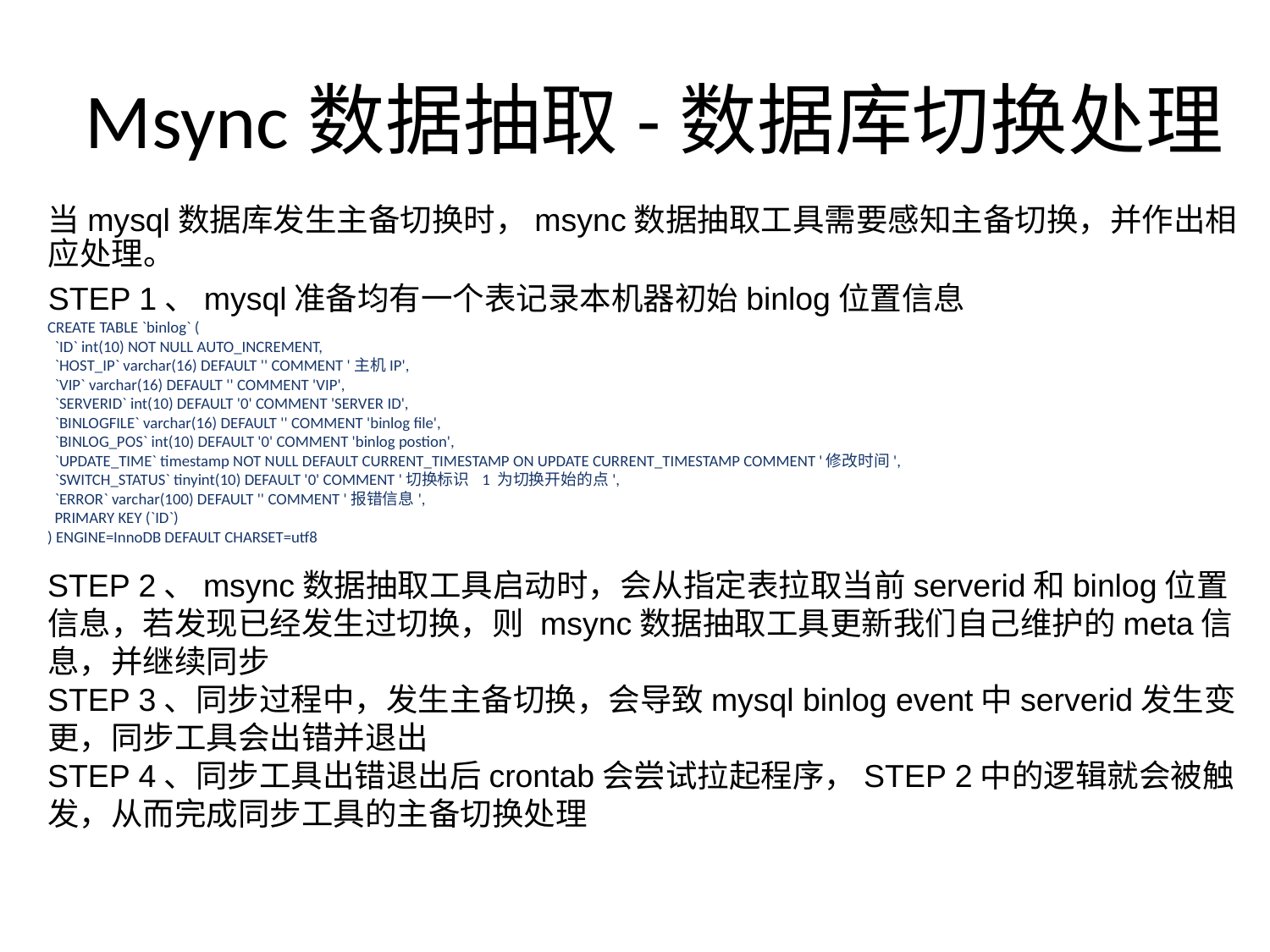

# Msync数据抽取-数据库切换处理
当mysql数据库发生主备切换时，msync数据抽取工具需要感知主备切换，并作出相应处理。
STEP 1、mysql准备均有一个表记录本机器初始binlog位置信息
CREATE TABLE `binlog` (
  `ID` int(10) NOT NULL AUTO_INCREMENT,
  `HOST_IP` varchar(16) DEFAULT '' COMMENT '主机IP',
  `VIP` varchar(16) DEFAULT '' COMMENT 'VIP',
  `SERVERID` int(10) DEFAULT '0' COMMENT 'SERVER ID',
  `BINLOGFILE` varchar(16) DEFAULT '' COMMENT 'binlog file',
  `BINLOG_POS` int(10) DEFAULT '0' COMMENT 'binlog postion',
  `UPDATE_TIME` timestamp NOT NULL DEFAULT CURRENT_TIMESTAMP ON UPDATE CURRENT_TIMESTAMP COMMENT '修改时间',
  `SWITCH_STATUS` tinyint(10) DEFAULT '0' COMMENT '切换标识  1 为切换开始的点',
  `ERROR` varchar(100) DEFAULT '' COMMENT '报错信息',
  PRIMARY KEY (`ID`)
) ENGINE=InnoDB DEFAULT CHARSET=utf8

STEP 2、msync数据抽取工具启动时，会从指定表拉取当前serverid和binlog位置信息，若发现已经发生过切换，则 msync数据抽取工具更新我们自己维护的meta信息，并继续同步
STEP 3、同步过程中，发生主备切换，会导致mysql binlog event中serverid发生变更，同步工具会出错并退出
STEP 4、同步工具出错退出后crontab会尝试拉起程序，STEP 2中的逻辑就会被触发，从而完成同步工具的主备切换处理